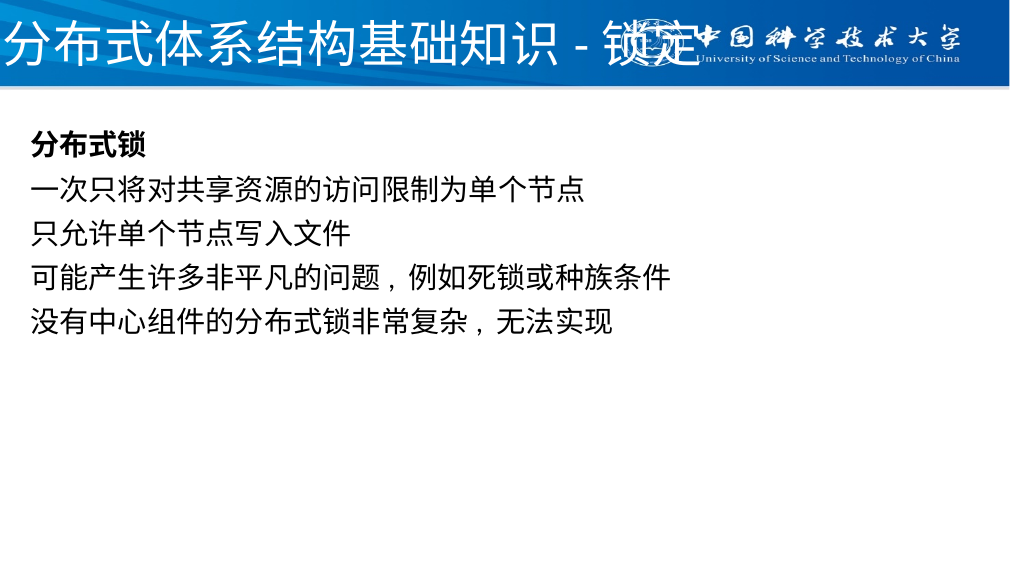

# 分布式体系结构基础知识-锁定
分布式锁
一次只将对共享资源的访问限制为单个节点
只允许单个节点写入文件
可能产生许多非平凡的问题, 例如死锁或种族条件
没有中心组件的分布式锁非常复杂, 无法实现